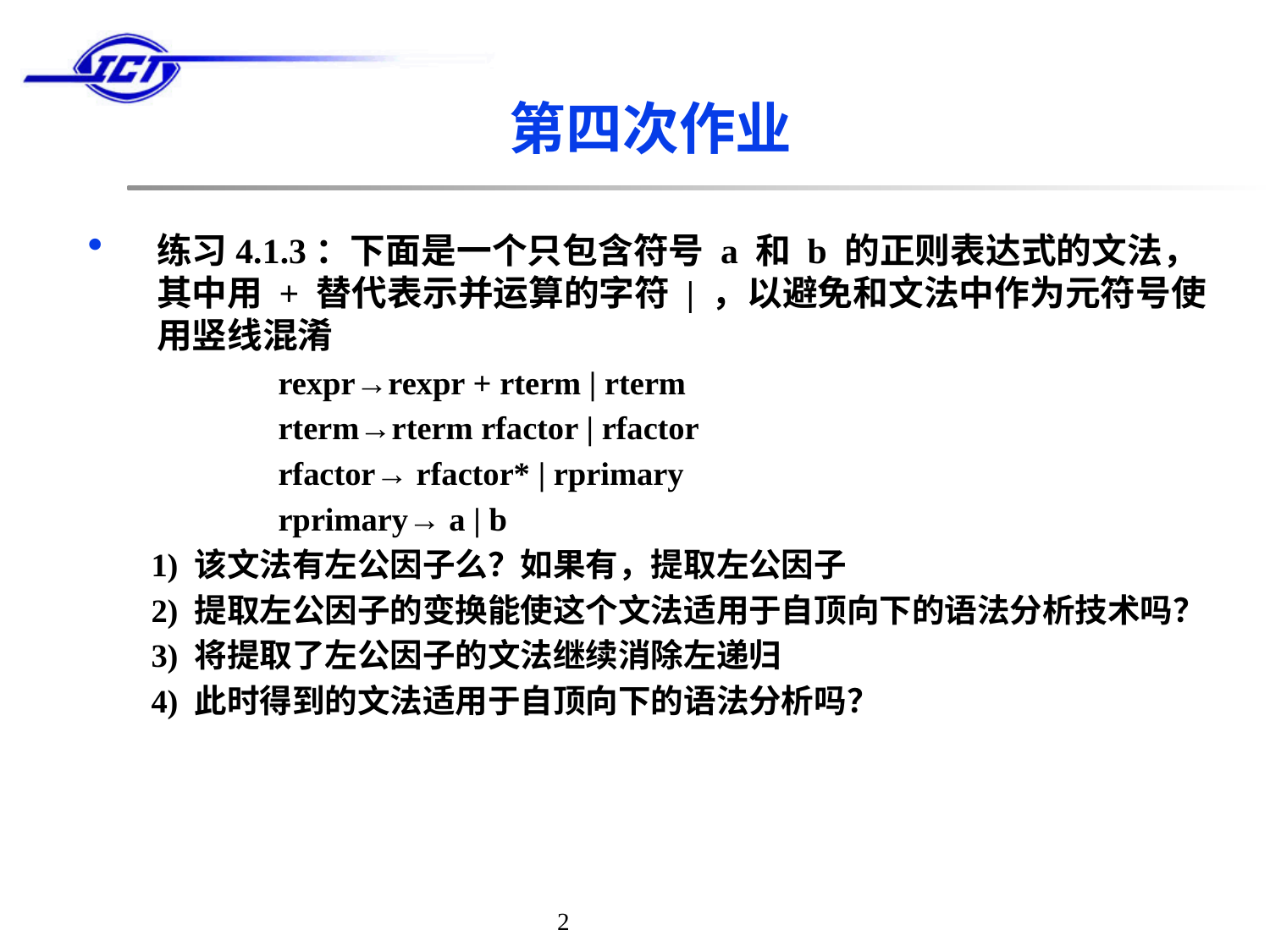

# 第四次作业
练习4.1.3：下面是一个只包含符号 a 和 b 的正则表达式的文法，其中用 + 替代表示并运算的字符 | ，以避免和文法中作为元符号使用竖线混淆
	rexpr→rexpr + rterm | rterm
	rterm→rterm rfactor | rfactor
	rfactor→ rfactor* | rprimary
	rprimary→ a | b
1) 该文法有左公因子么？如果有，提取左公因子
2) 提取左公因子的变换能使这个文法适用于自顶向下的语法分析技术吗？
3) 将提取了左公因子的文法继续消除左递归
4) 此时得到的文法适用于自顶向下的语法分析吗？